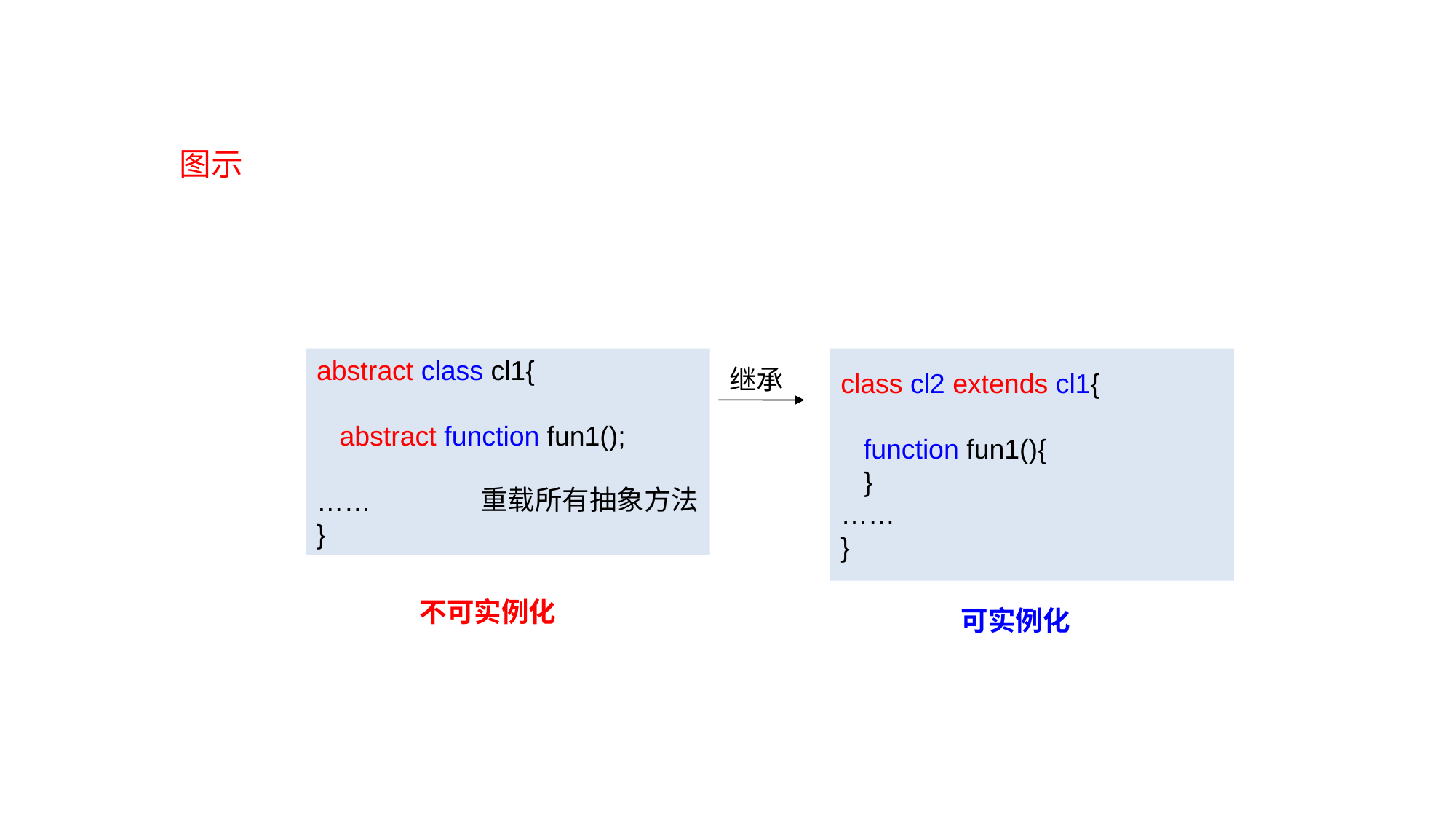

图示
abstract class cl1{

   abstract function fun1();
……
}
class cl2 extends cl1{

   function fun1(){
   }
……
}
继承

重载所有抽象方法
不可实例化
可实例化